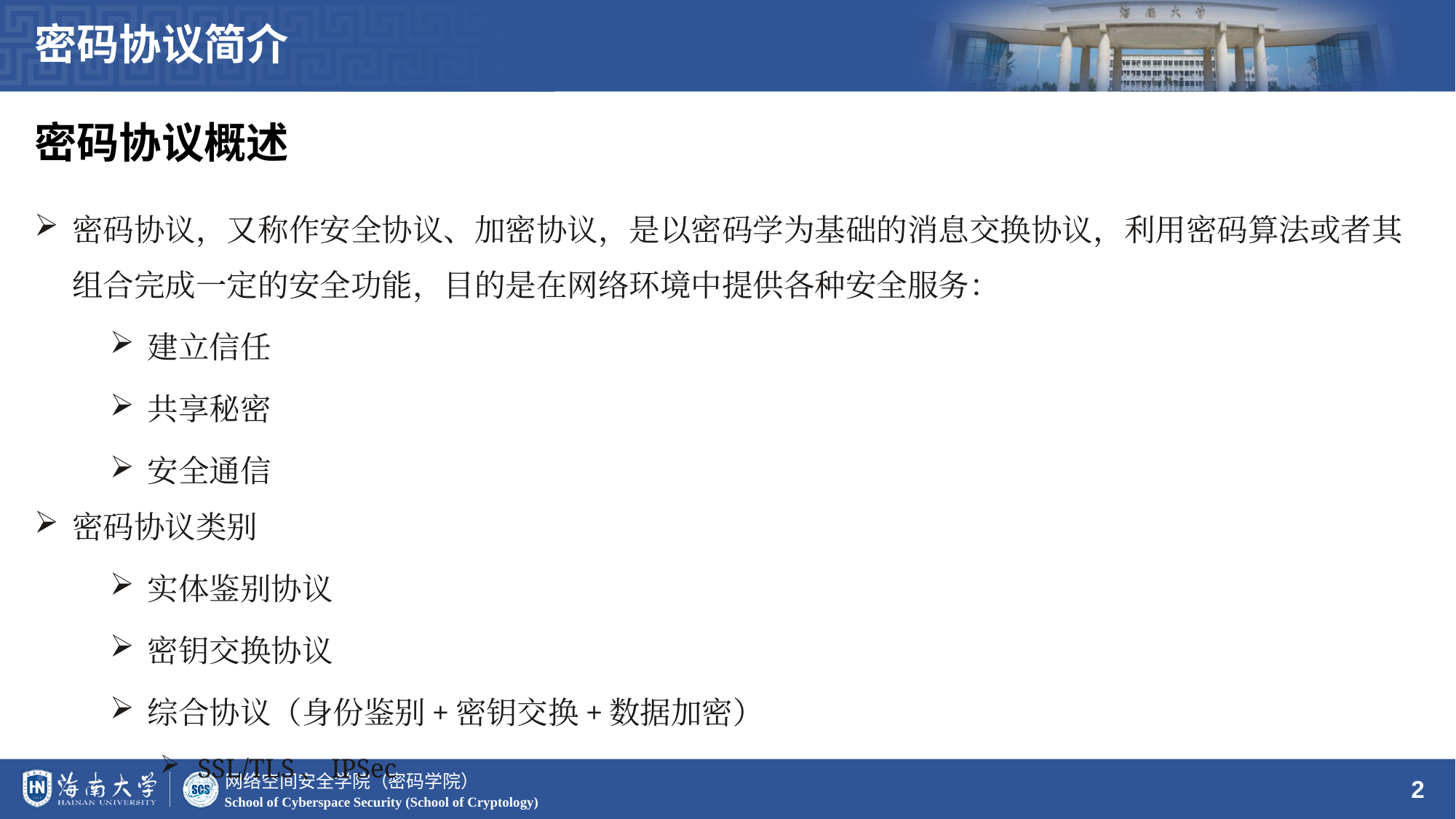

密码协议简介
密码协议概述
密码协议，又称作安全协议、加密协议，是以密码学为基础的消息交换协议，利用密码算法或者其组合完成一定的安全功能，目的是在网络环境中提供各种安全服务：
建立信任
共享秘密
安全通信
密码协议类别
实体鉴别协议
密钥交换协议
综合协议（身份鉴别+密钥交换+数据加密）
SSL/TLS、IPSec
2